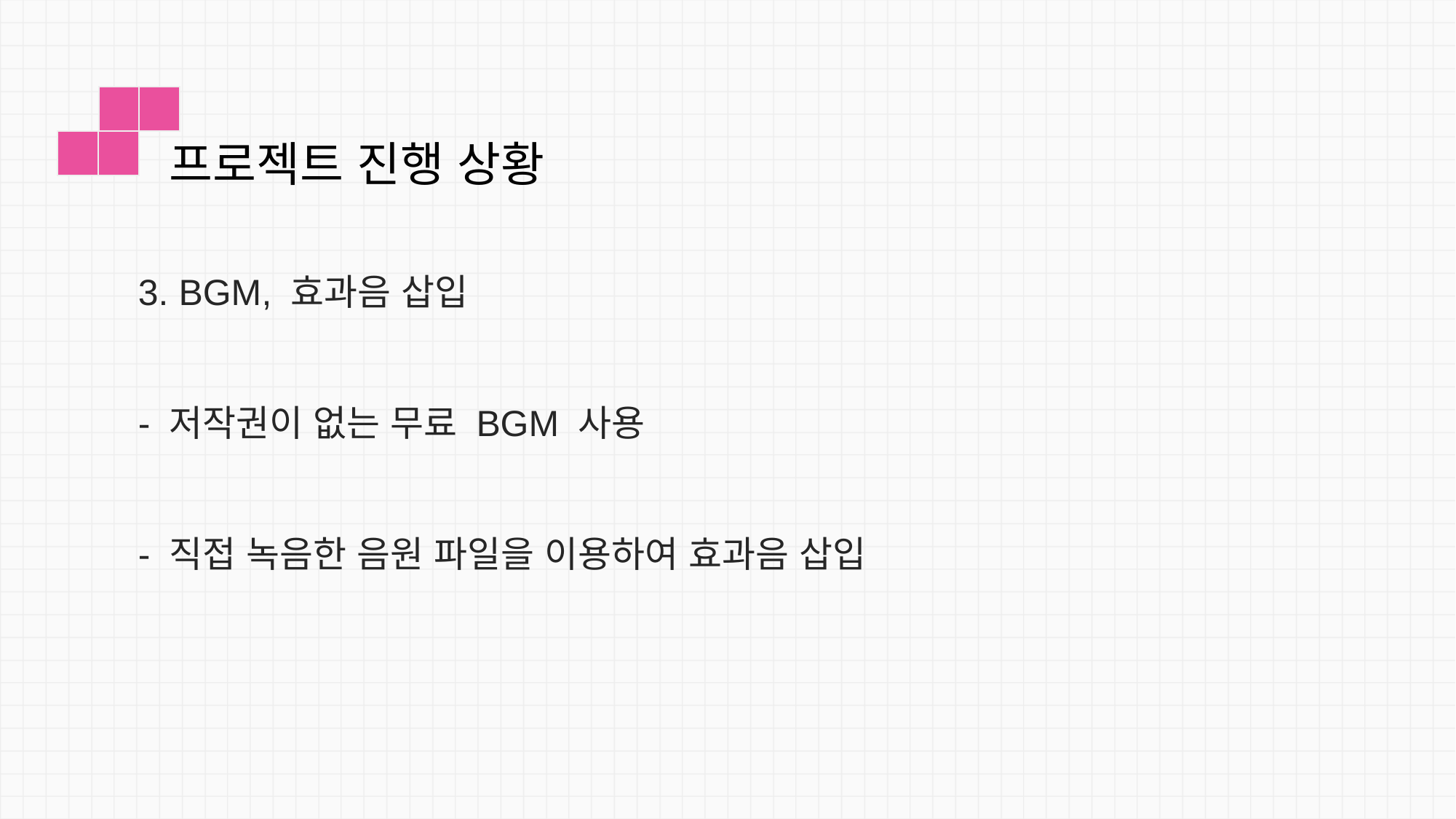

# 프로젝트 진행 상황
3. BGM, 효과음 삽입

- 저작권이 없는 무료 BGM 사용

- 직접 녹음한 음원 파일을 이용하여 효과음 삽입